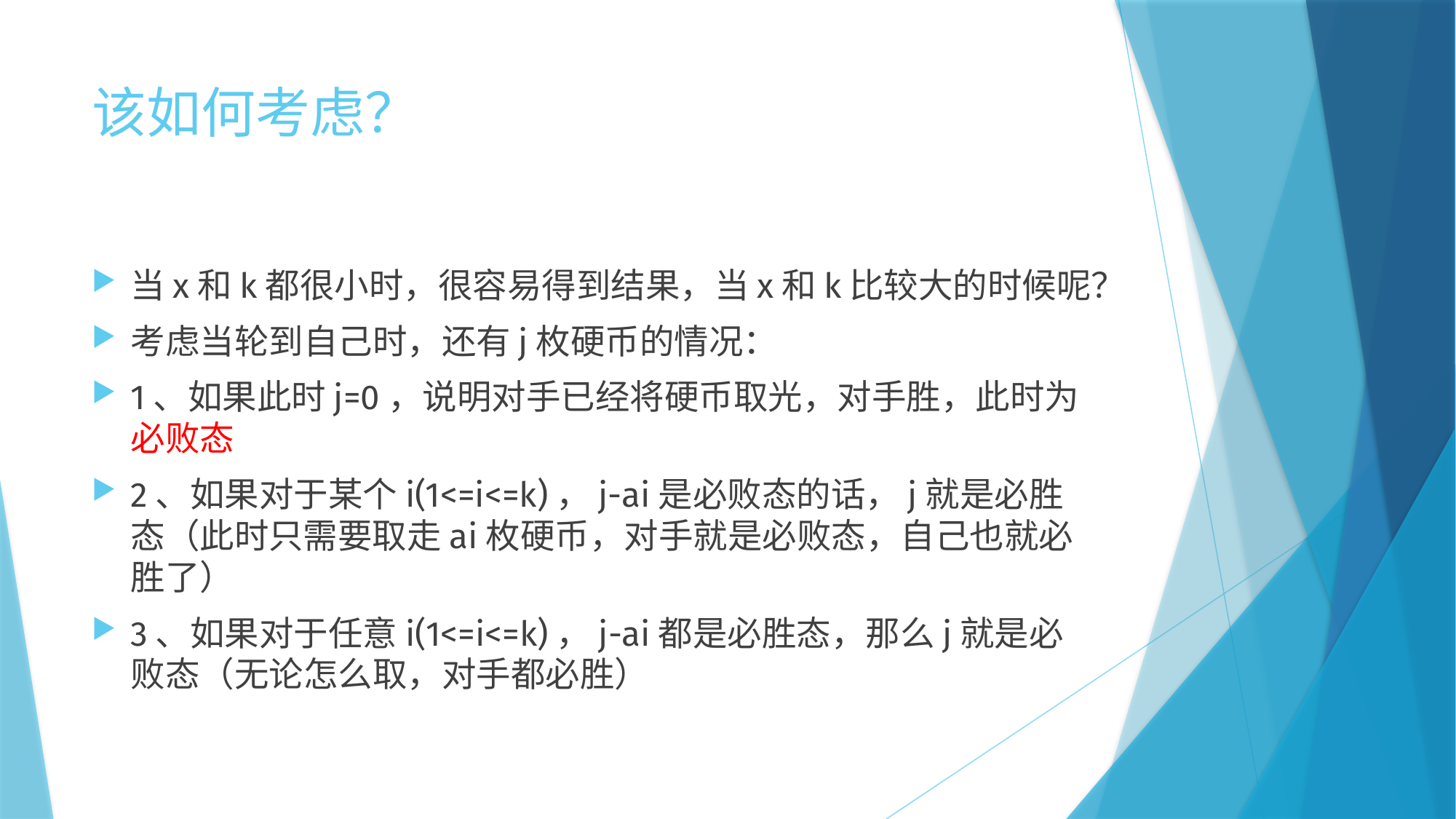

# 该如何考虑？
当x和k都很小时，很容易得到结果，当x和k比较大的时候呢？
考虑当轮到自己时，还有j枚硬币的情况：
1、如果此时j=0，说明对手已经将硬币取光，对手胜，此时为必败态
2、如果对于某个i(1<=i<=k)，j-ai是必败态的话，j就是必胜态（此时只需要取走ai枚硬币，对手就是必败态，自己也就必胜了）
3、如果对于任意i(1<=i<=k)，j-ai都是必胜态，那么j就是必败态（无论怎么取，对手都必胜）